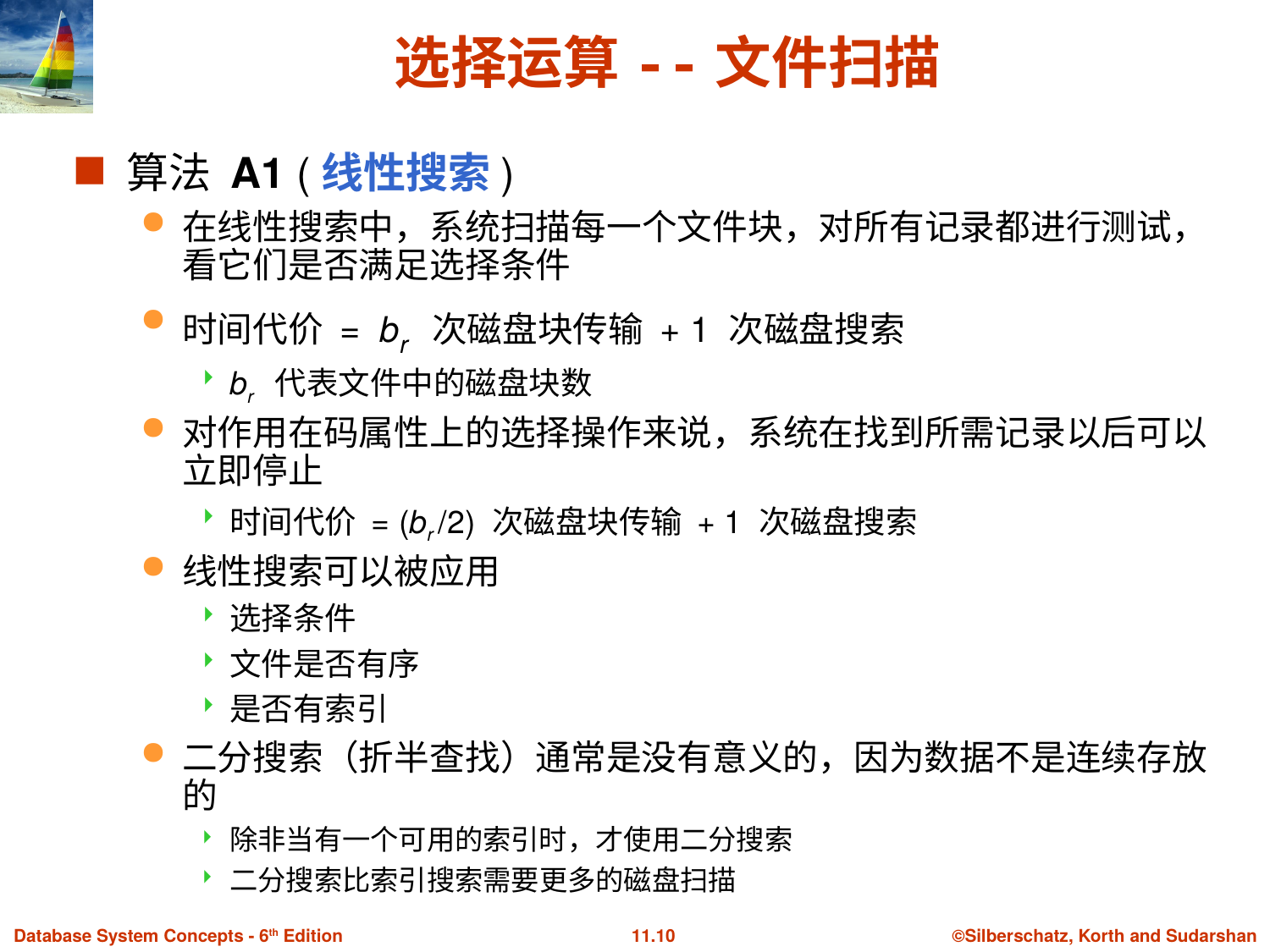

# 选择运算--文件扫描
算法 A1 (线性搜索)
在线性搜索中，系统扫描每一个文件块，对所有记录都进行测试，看它们是否满足选择条件
时间代价 =  br  次磁盘块传输 + 1 次磁盘搜索
br  代表文件中的磁盘块数
对作用在码属性上的选择操作来说，系统在找到所需记录以后可以立即停止
时间代价 = (br /2) 次磁盘块传输 + 1 次磁盘搜索
线性搜索可以被应用
选择条件
文件是否有序
是否有索引
二分搜索（折半查找）通常是没有意义的，因为数据不是连续存放的
除非当有一个可用的索引时，才使用二分搜索
二分搜索比索引搜索需要更多的磁盘扫描